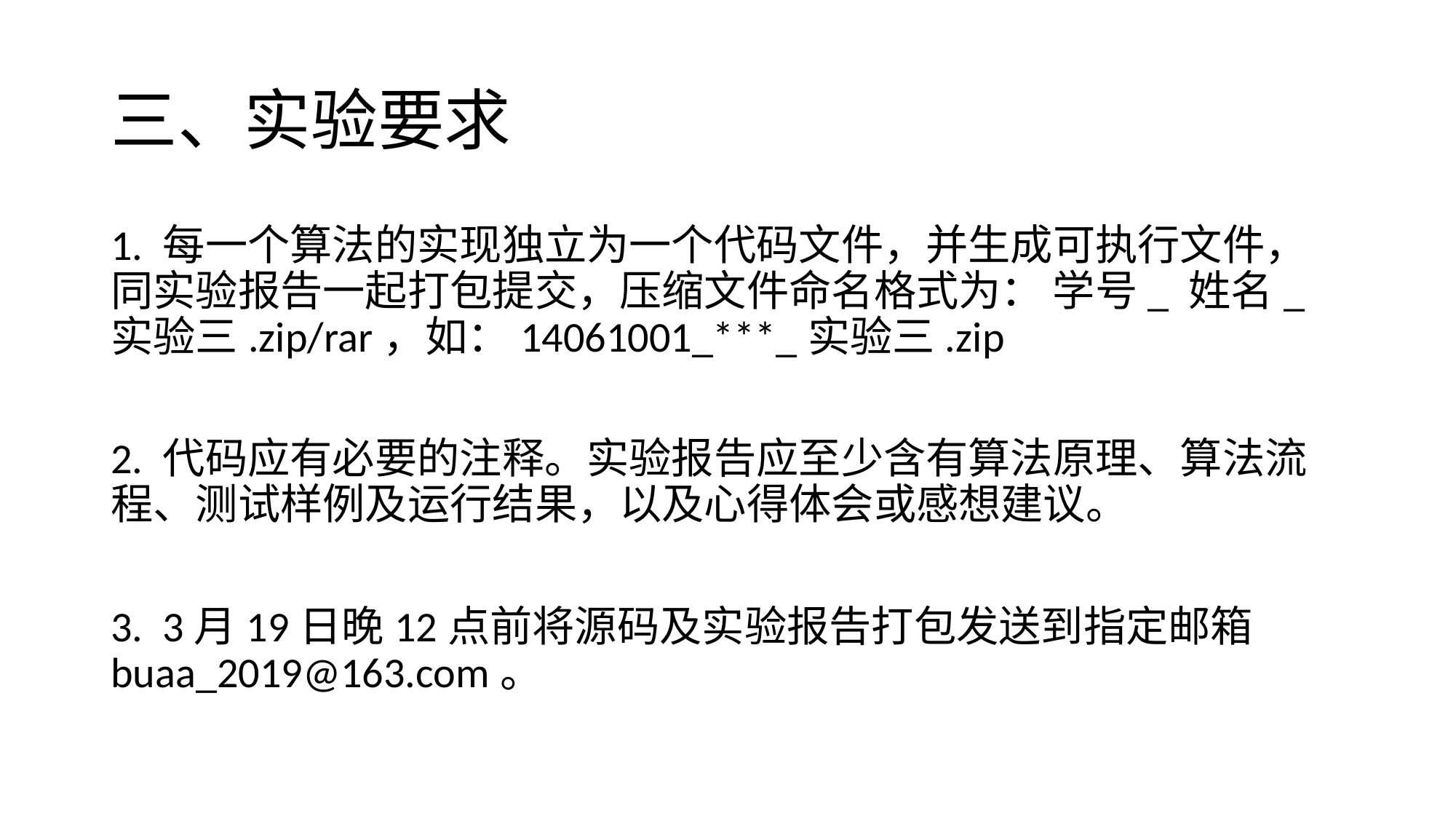

# 三、实验要求
1. 每一个算法的实现独立为一个代码文件，并生成可执行文件，同实验报告一起打包提交，压缩文件命名格式为： 学号_ 姓名_ 实验三.zip/rar，如：14061001_***_实验三.zip

2. 代码应有必要的注释。实验报告应至少含有算法原理、算法流程、测试样例及运行结果，以及心得体会或感想建议。

3.  3月19日晚12点前将源码及实验报告打包发送到指定邮箱buaa_2019@163.com。